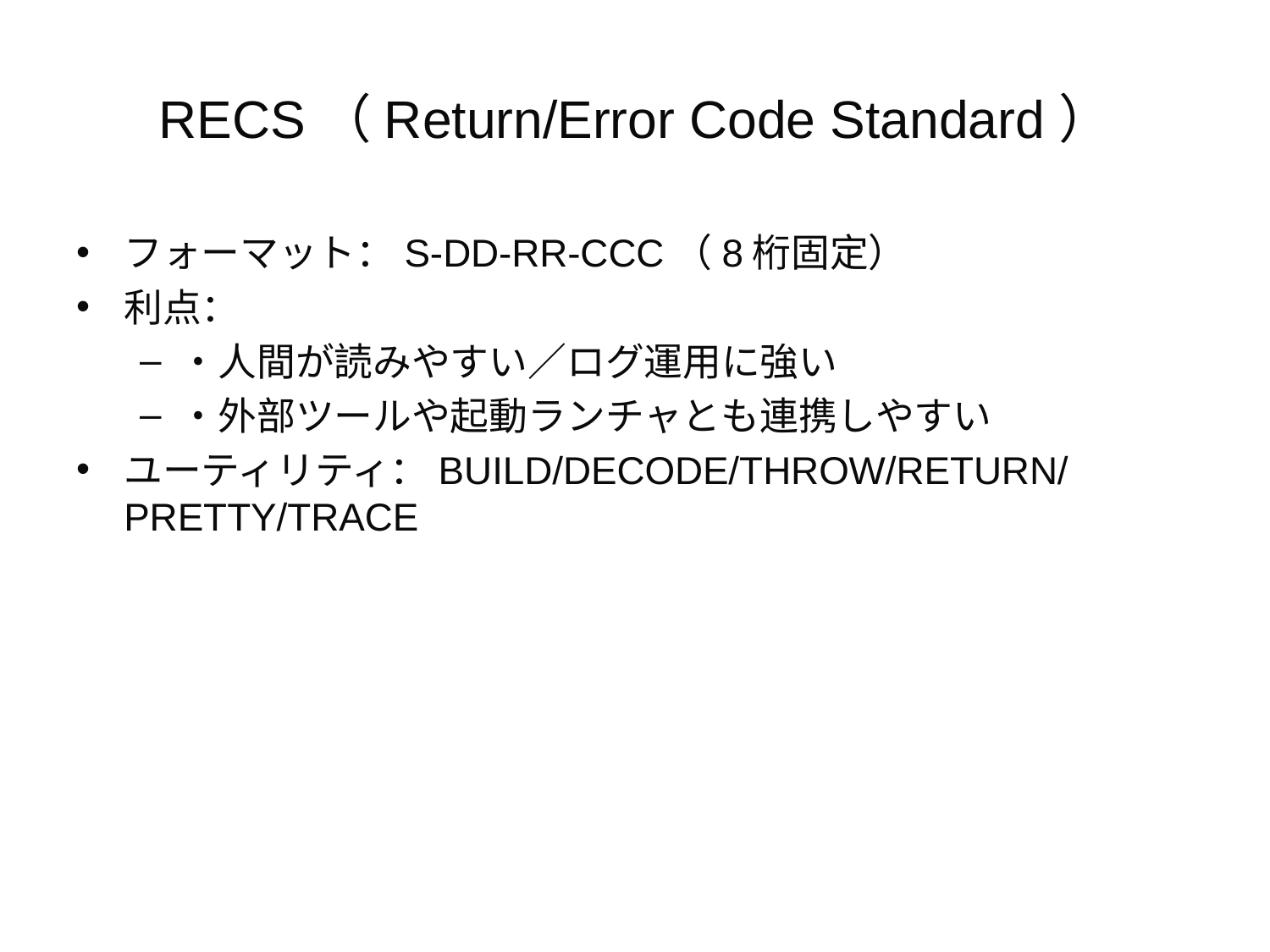

# RECS（Return/Error Code Standard）
フォーマット：S-DD-RR-CCC（8桁固定）
利点：
・人間が読みやすい／ログ運用に強い
・外部ツールや起動ランチャとも連携しやすい
ユーティリティ：BUILD/DECODE/THROW/RETURN/PRETTY/TRACE